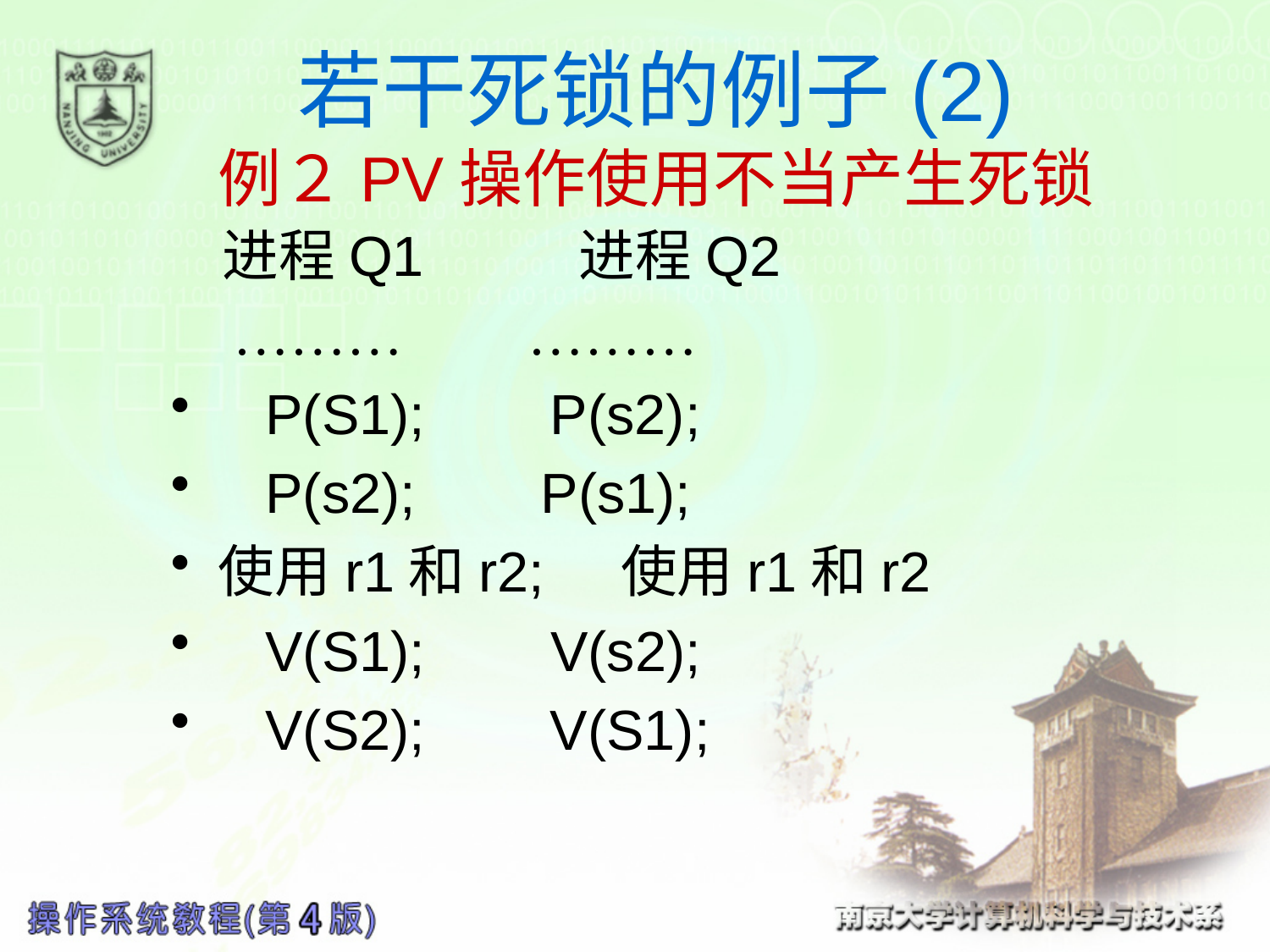

# 若干死锁的例子(2) 例２PV操作使用不当产生死锁
   进程Q1         进程Q2
    ………        ………
   P(S1);        P(s2);
   P(s2);        P(s1);
使用r1和r2;    使用r1和r2
   V(S1); 	     V(s2);
   V(S2);        V(S1);